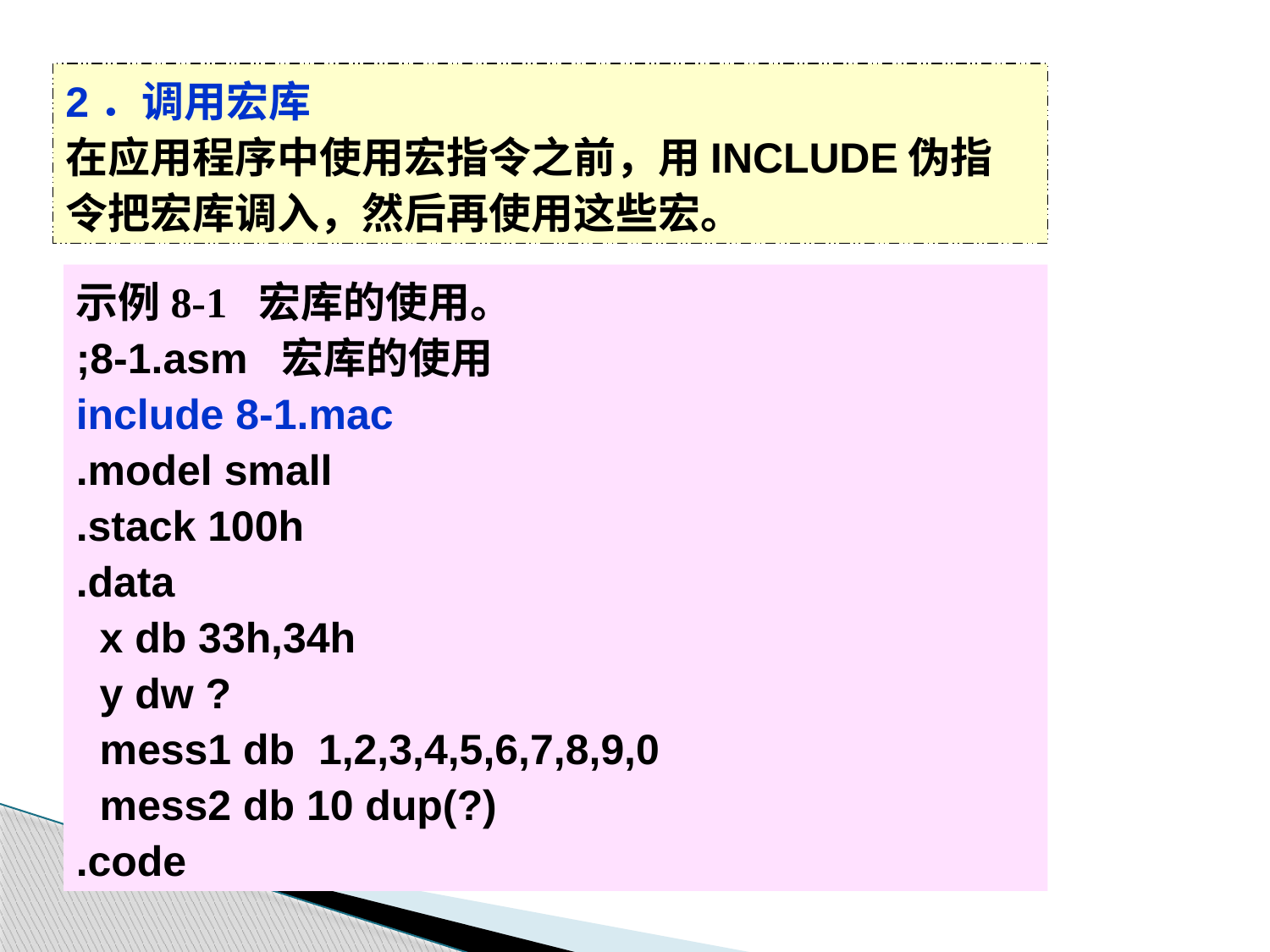

2．调用宏库
在应用程序中使用宏指令之前，用INCLUDE伪指令把宏库调入，然后再使用这些宏。
示例8-1  宏库的使用。
;8-1.asm  宏库的使用
include 8-1.mac
.model small
.stack 100h
.data
  x db 33h,34h
  y dw ?
  mess1 db  1,2,3,4,5,6,7,8,9,0
  mess2 db 10 dup(?)
.code